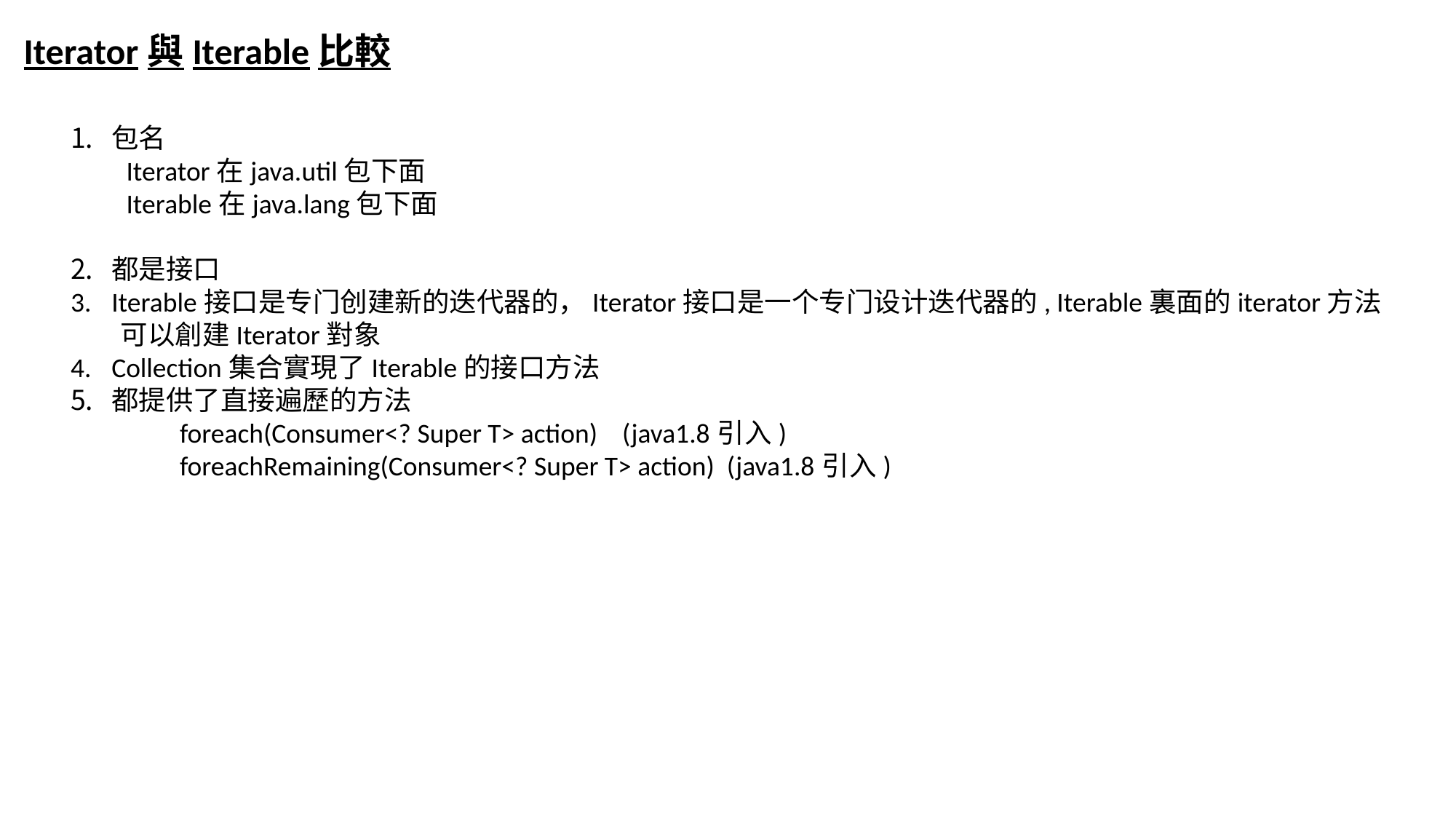

Iterator與Iterable比較

包名
         Iterator在java.util包下面
         Iterable在java.lang包下面

都是接口
Iterable接口是专门创建新的迭代器的，Iterator接口是一个专门设计迭代器的, Iterable裏面的iterator方法
       可以創建Iterator對象
Collection集合實現了Iterable的接口方法
都提供了直接遍歷的方法
	foreach(Consumer<? Super T> action)    (java1.8引入)
	foreachRemaining(Consumer<? Super T> action)  (java1.8引入)